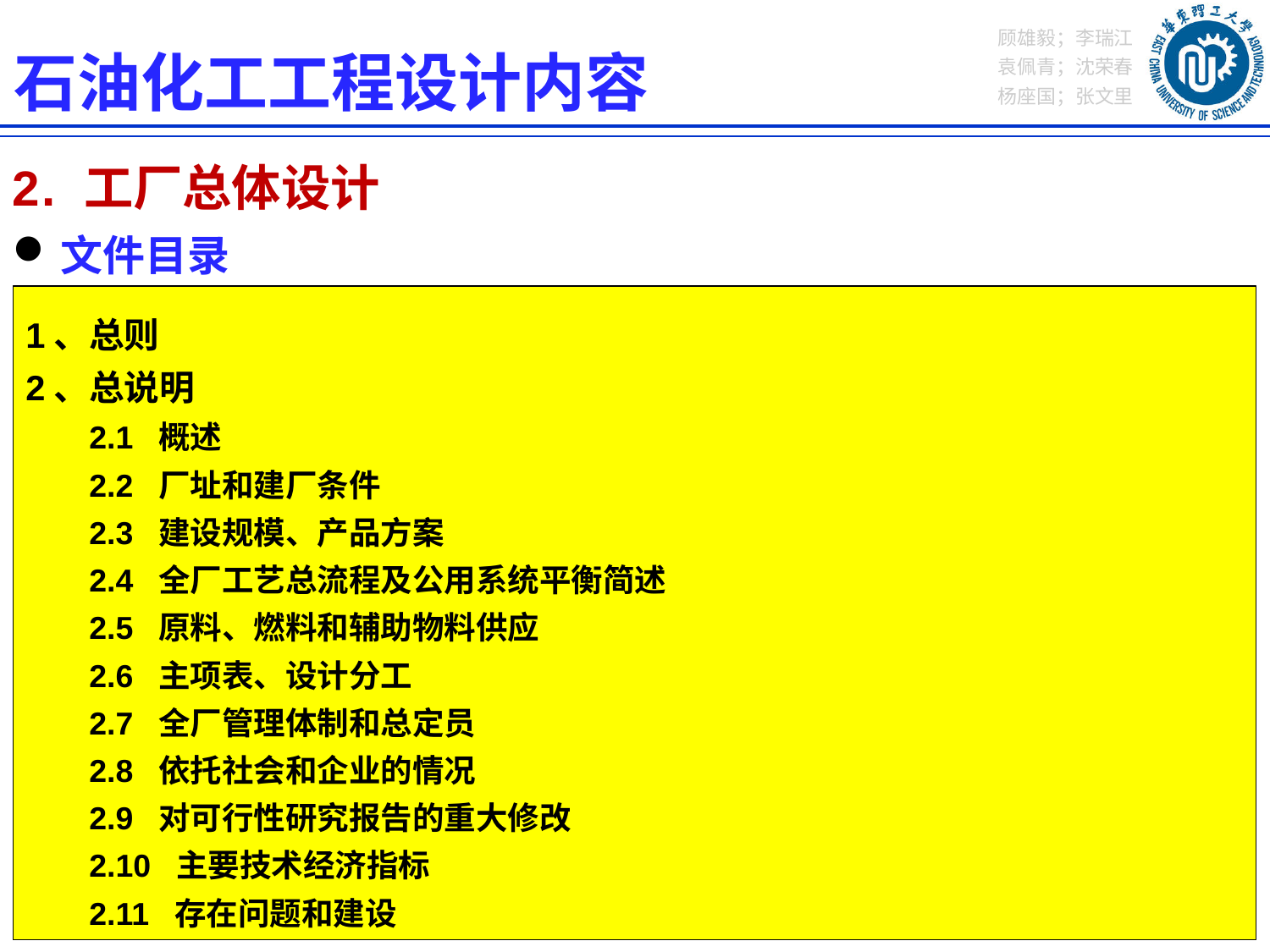

石油化工工程设计内容
工厂总体设计
文件目录

1、总则
2、总说明
2.1  概述
2.2  厂址和建厂条件
2.3  建设规模、产品方案
2.4  全厂工艺总流程及公用系统平衡简述
2.5  原料、燃料和辅助物料供应
2.6  主项表、设计分工
2.7  全厂管理体制和总定员
2.8  依托社会和企业的情况
2.9  对可行性研究报告的重大修改
2.10  主要技术经济指标
2.11  存在问题和建设